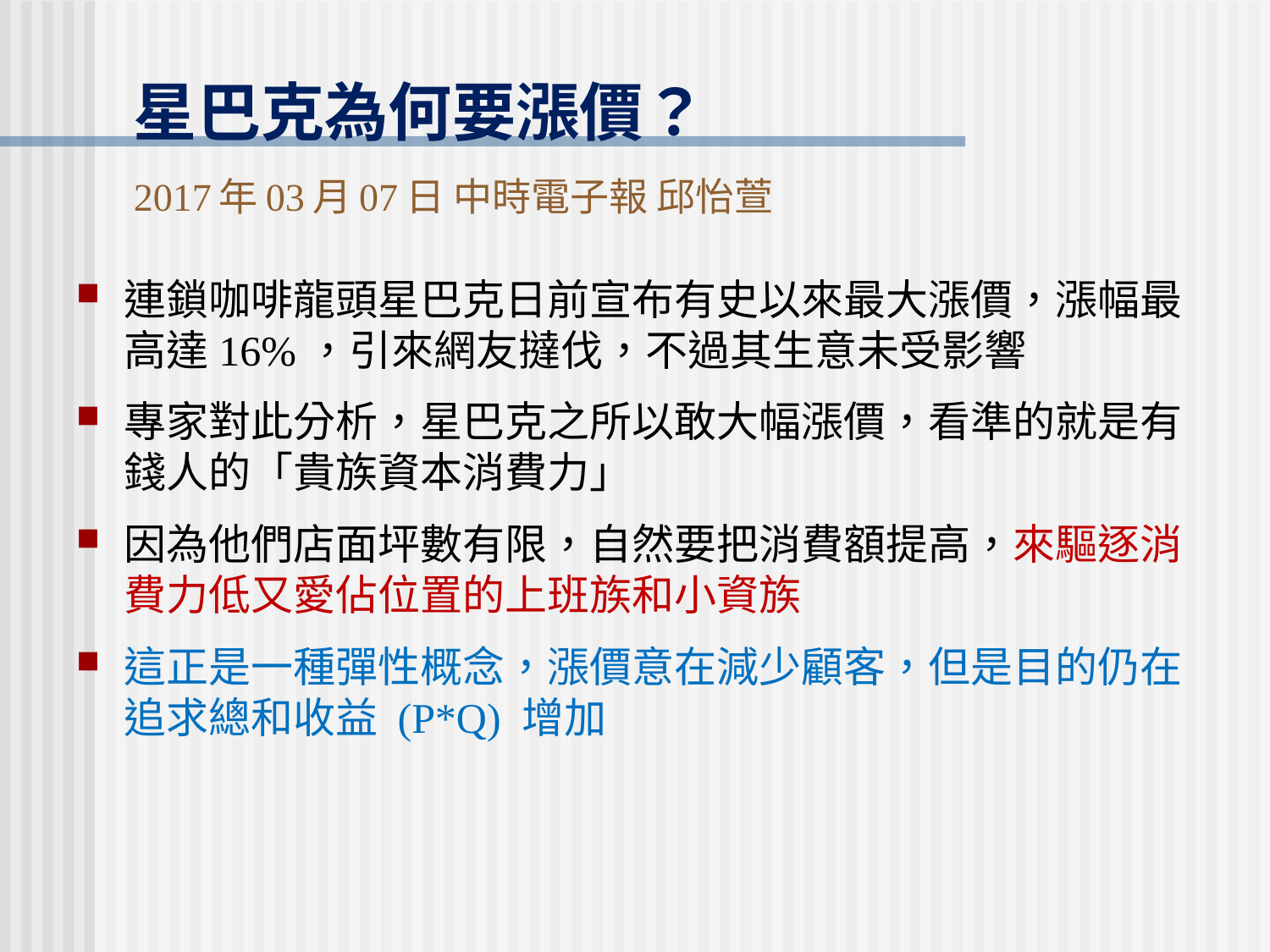

# 星巴克為何要漲價？ 2017年03月07日 中時電子報 邱怡萱
連鎖咖啡龍頭星巴克日前宣布有史以來最大漲價，漲幅最高達16%，引來網友撻伐，不過其生意未受影響
專家對此分析，星巴克之所以敢大幅漲價，看準的就是有錢人的「貴族資本消費力」
因為他們店面坪數有限，自然要把消費額提高，來驅逐消費力低又愛佔位置的上班族和小資族
這正是一種彈性概念，漲價意在減少顧客，但是目的仍在追求總和收益 (P*Q) 增加